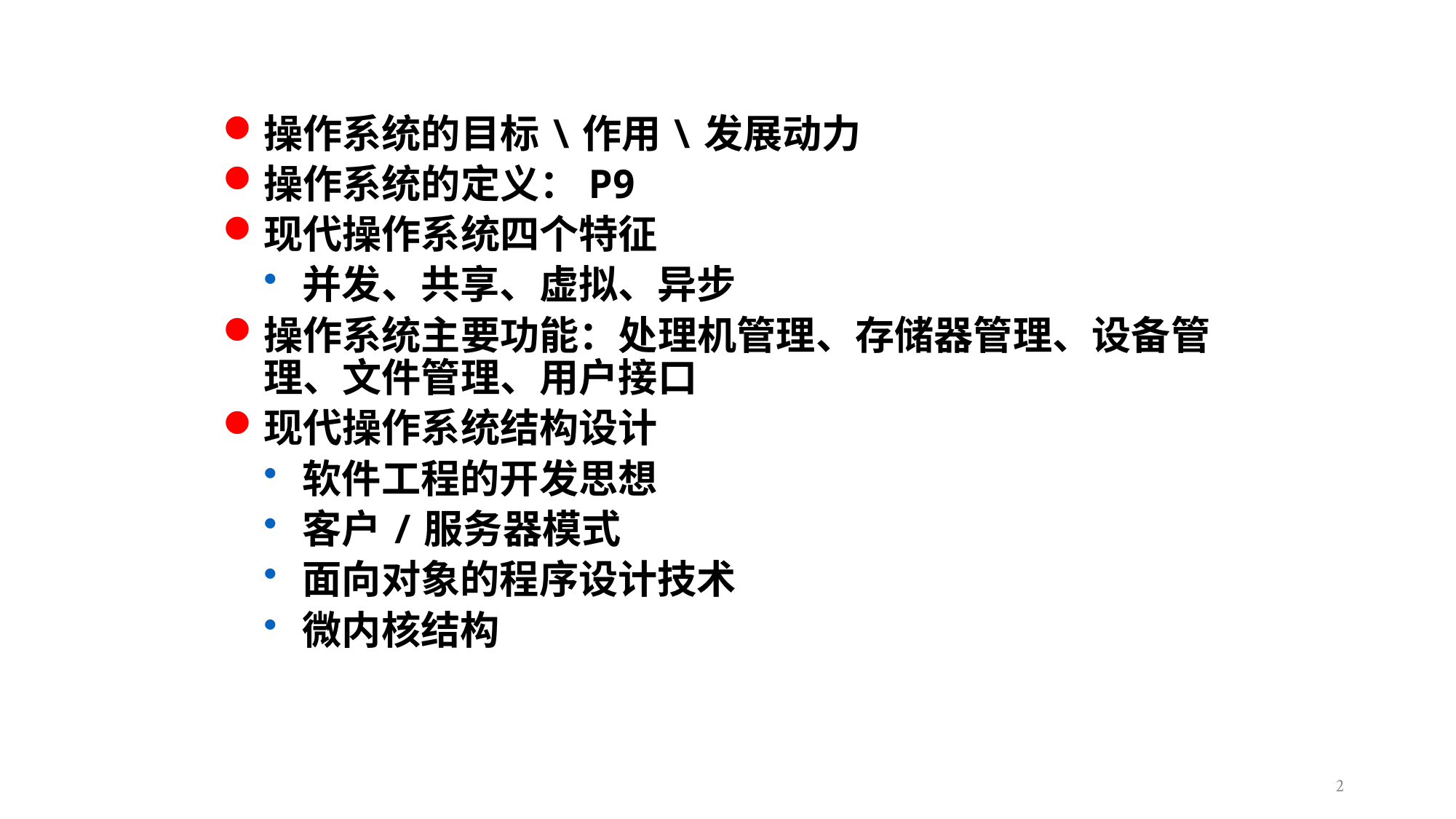

操作系统的目标\作用\发展动力
操作系统的定义：P9
现代操作系统四个特征
并发、共享、虚拟、异步
操作系统主要功能：处理机管理、存储器管理、设备管理、文件管理、用户接口
现代操作系统结构设计
软件工程的开发思想
客户/服务器模式
面向对象的程序设计技术
微内核结构
2